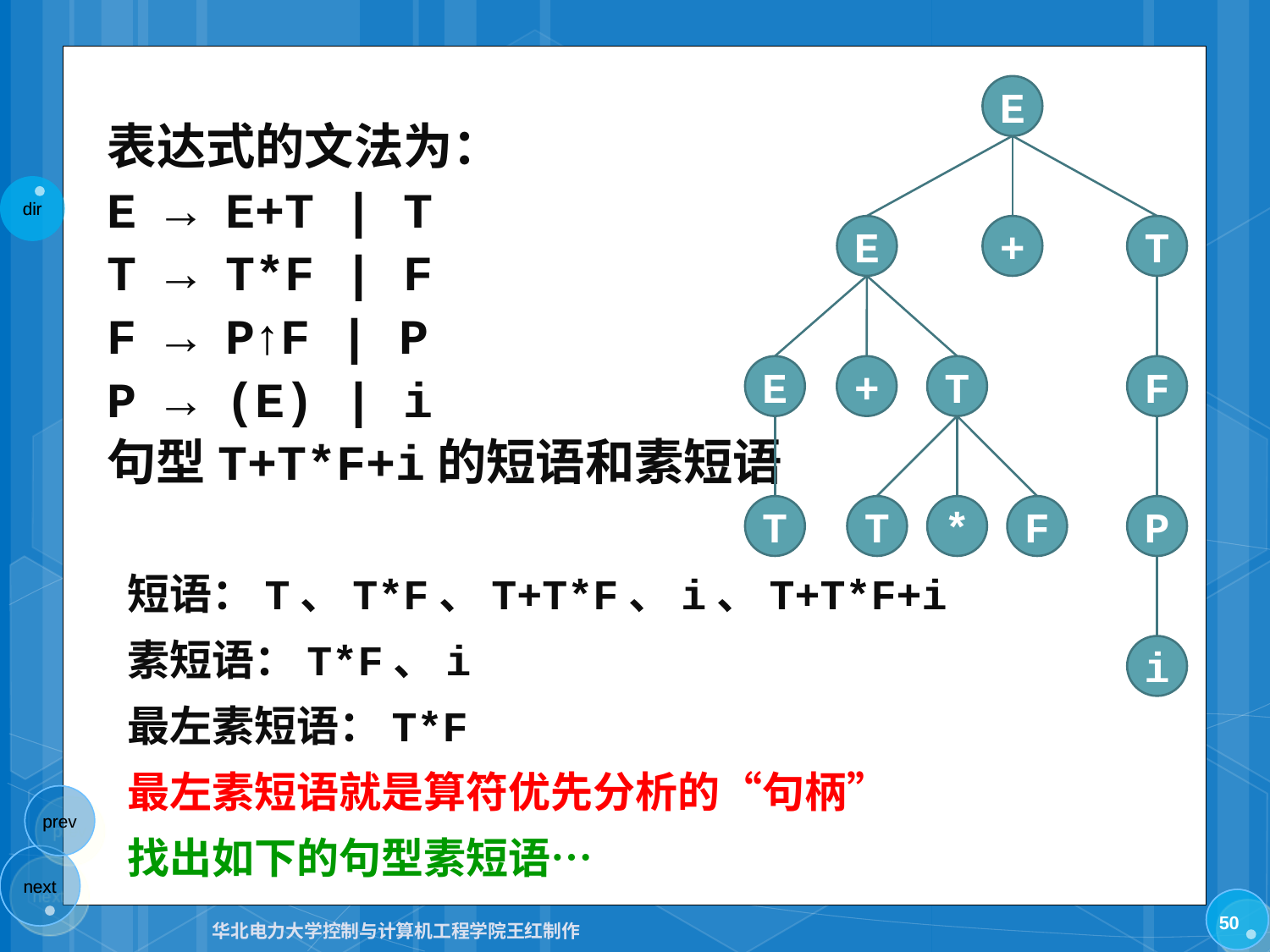

E
表达式的文法为：
E → E+T | T
T → T*F | F
F → P↑F | P
P → (E) | i
句型T+T*F+i的短语和素短语
E
+
T
E
+
T
F
T
T
*
F
P
短语：T、T*F、T+T*F、i、T+T*F+i
素短语：T*F、i
最左素短语：T*F
最左素短语就是算符优先分析的“句柄”
找出如下的句型素短语…
i
50
华北电力大学控制与计算机工程学院王红制作